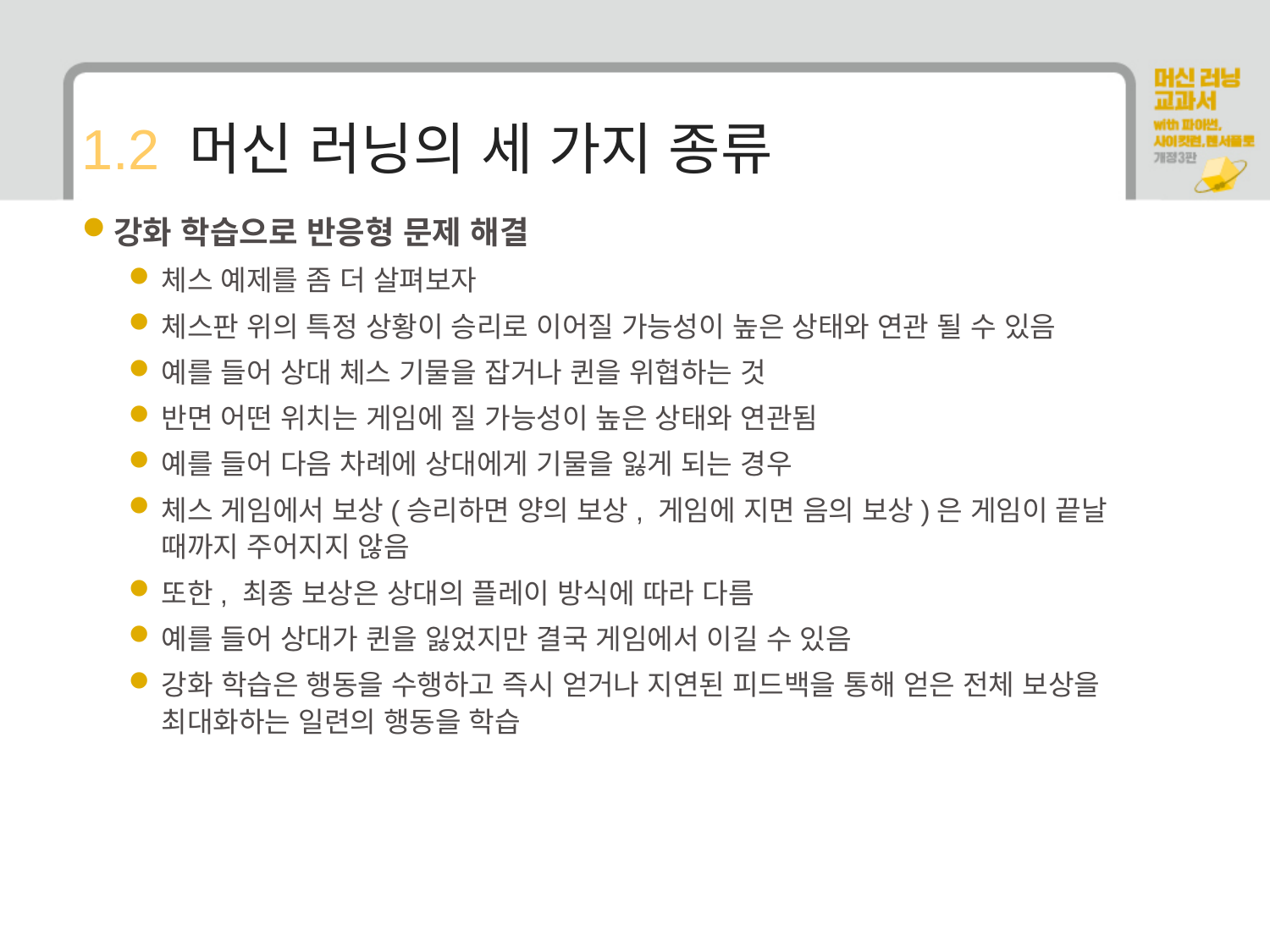

# 1.2 머신 러닝의 세 가지 종류
강화 학습으로 반응형 문제 해결
체스 예제를 좀 더 살펴보자
체스판 위의 특정 상황이 승리로 이어질 가능성이 높은 상태와 연관 될 수 있음
예를 들어 상대 체스 기물을 잡거나 퀸을 위협하는 것
반면 어떤 위치는 게임에 질 가능성이 높은 상태와 연관됨
예를 들어 다음 차례에 상대에게 기물을 잃게 되는 경우
체스 게임에서 보상(승리하면 양의 보상, 게임에 지면 음의 보상)은 게임이 끝날 때까지 주어지지 않음
또한, 최종 보상은 상대의 플레이 방식에 따라 다름
예를 들어 상대가 퀸을 잃었지만 결국 게임에서 이길 수 있음
강화 학습은 행동을 수행하고 즉시 얻거나 지연된 피드백을 통해 얻은 전체 보상을 최대화하는 일련의 행동을 학습